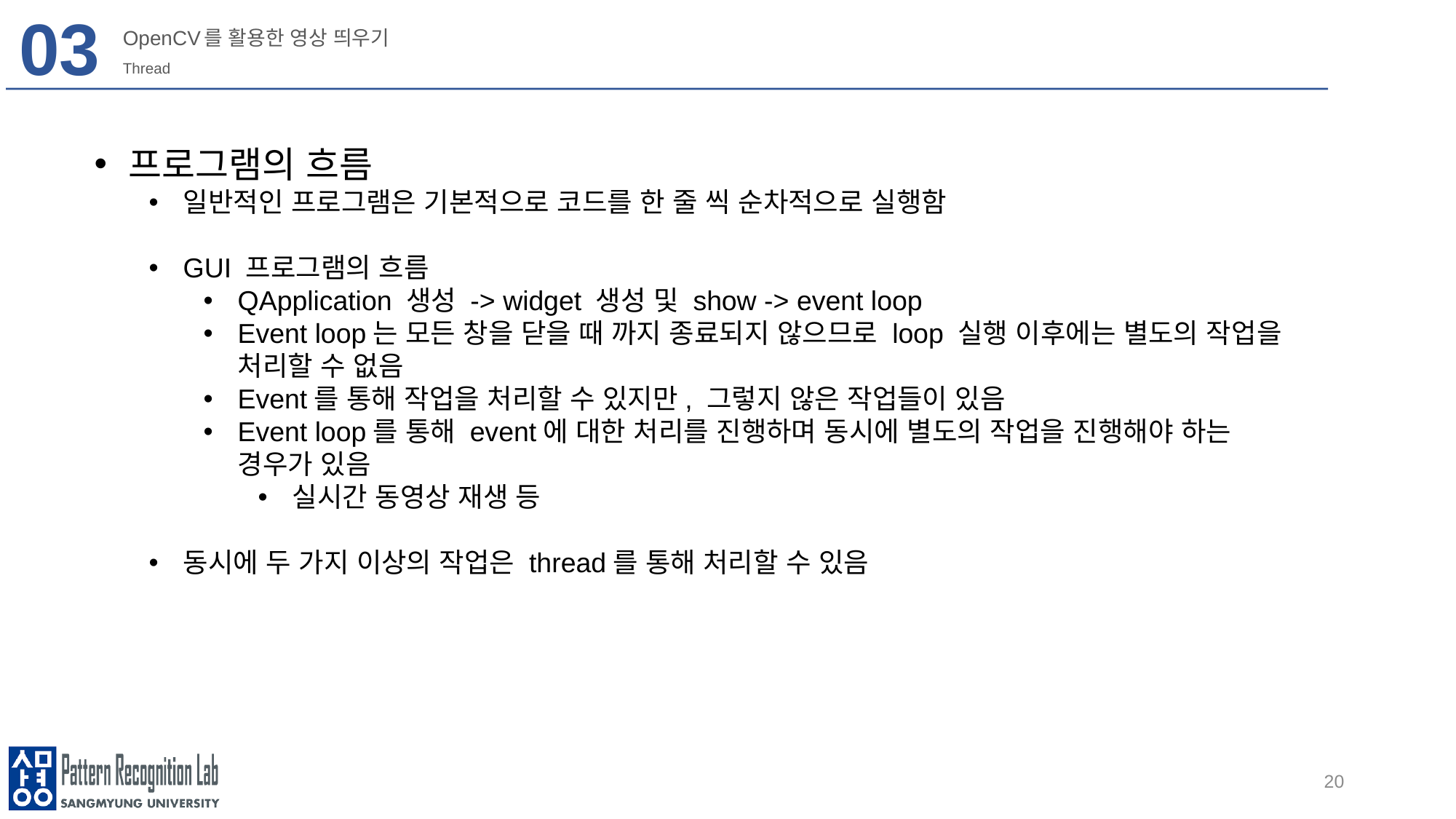

03
# OpenCV를 활용한 영상 띄우기
Thread
프로그램의 흐름
일반적인 프로그램은 기본적으로 코드를 한 줄 씩 순차적으로 실행함

GUI 프로그램의 흐름
QApplication 생성 -> widget 생성 및 show -> event loop
Event loop는 모든 창을 닫을 때 까지 종료되지 않으므로 loop 실행 이후에는 별도의 작업을 처리할 수 없음
Event를 통해 작업을 처리할 수 있지만, 그렇지 않은 작업들이 있음
Event loop를 통해 event에 대한 처리를 진행하며 동시에 별도의 작업을 진행해야 하는 경우가 있음
실시간 동영상 재생 등

동시에 두 가지 이상의 작업은 thread를 통해 처리할 수 있음
20